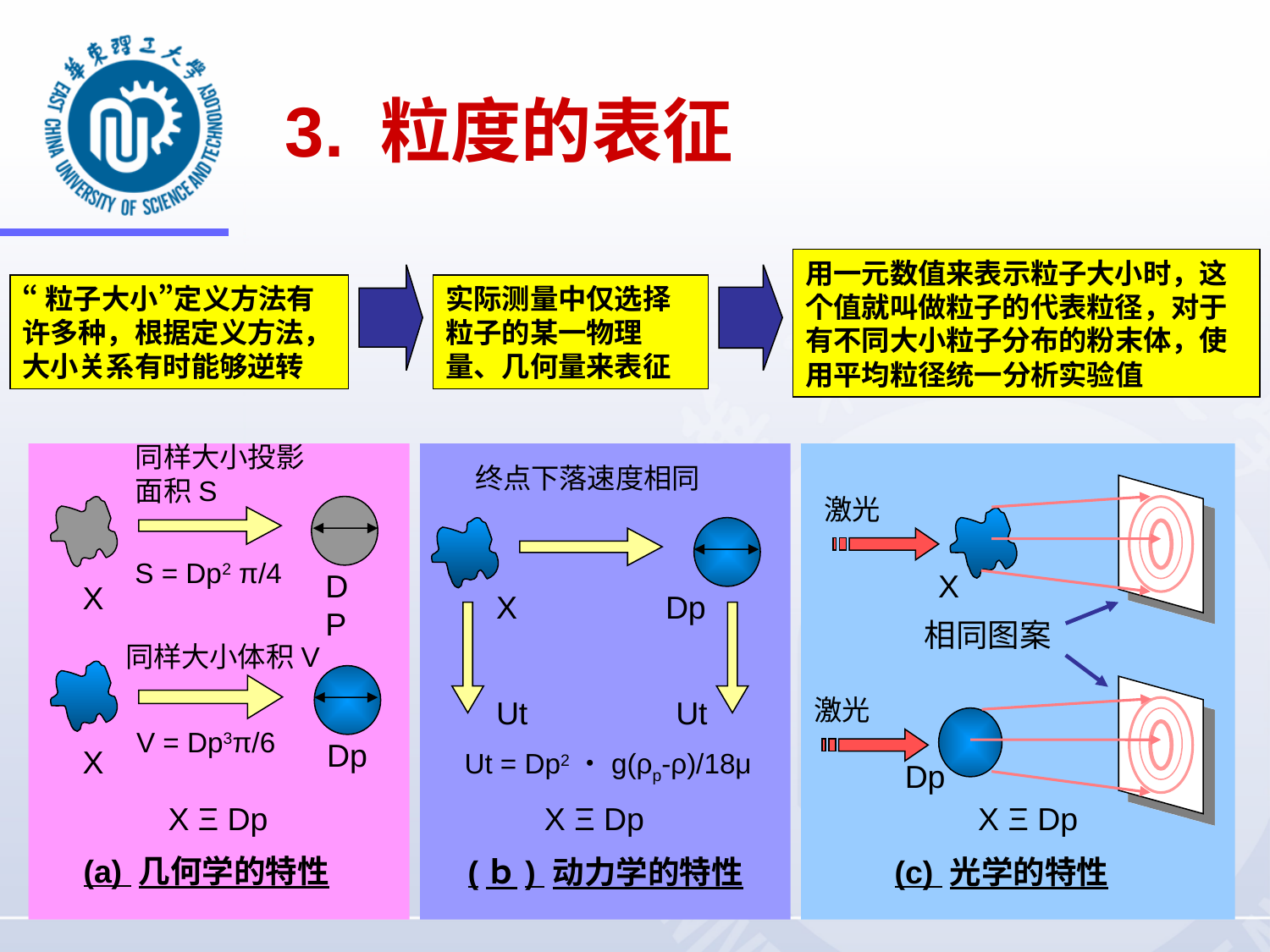

3. 粒度的表征
用一元数值来表示粒子大小时，这个值就叫做粒子的代表粒径，对于有不同大小粒子分布的粉末体，使用平均粒径统一分析实验值
“粒子大小”定义方法有许多种，根据定义方法，大小关系有时能够逆转
实际测量中仅选择粒子的某一物理量、几何量来表征

同样大小投影面积S

终点下落速度相同
激光

S = Dp2 π/4

DP
X

X
X
Dp

相同图案
同样大小体积V

激光
Ut
Ut

V = Dp3π/6
Dp

X
Ut = Dp2・g(ρp-ρ)/18μ

Dp

X Ξ Dp
X Ξ Dp
X Ξ Dp
(a) 几何学的特性
(c) 光学的特性
(ｂ) 动力学的特性